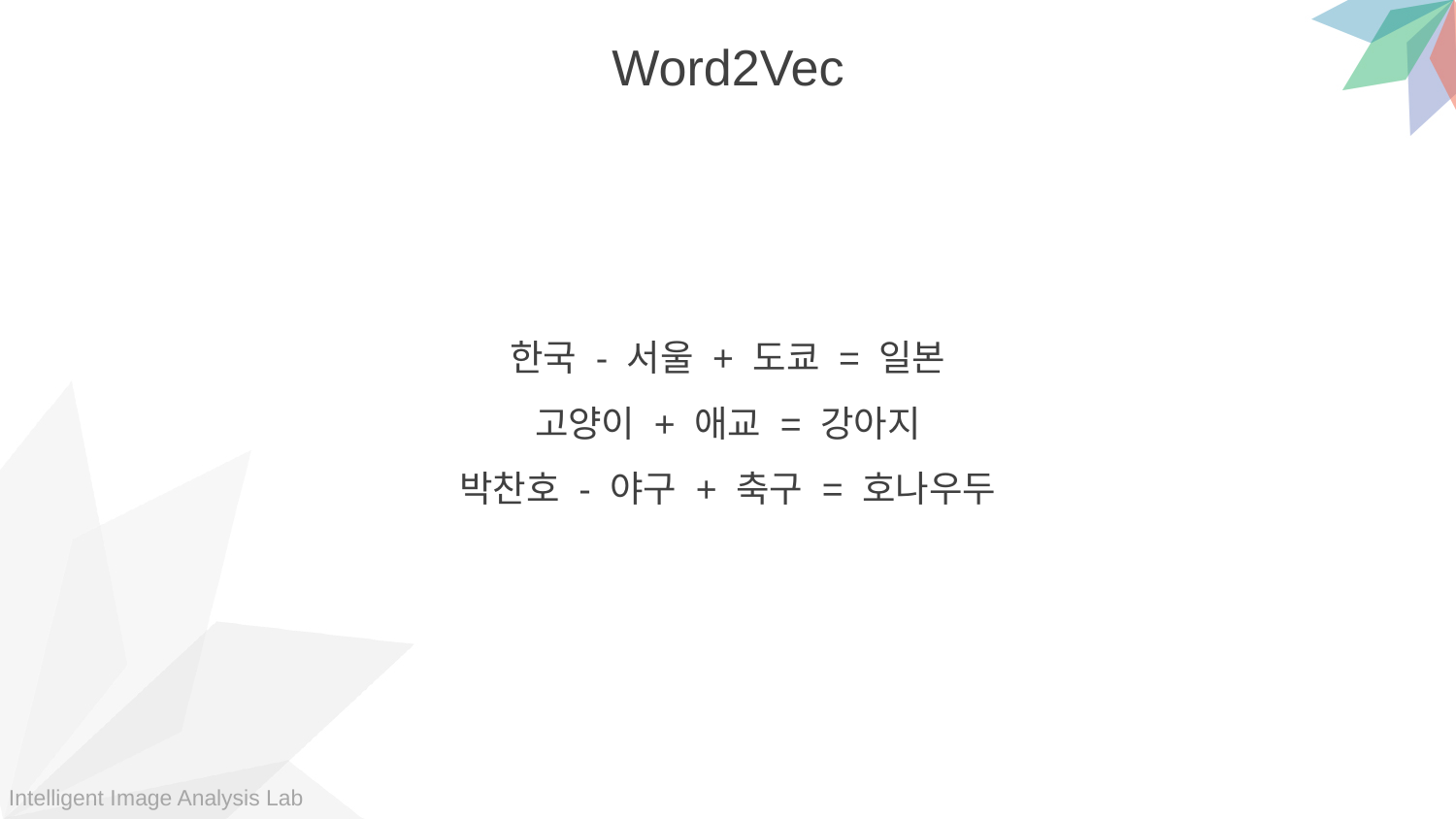

Word2Vec
한국 - 서울 + 도쿄 = 일본
고양이 + 애교 = 강아지
박찬호 - 야구 + 축구 = 호나우두